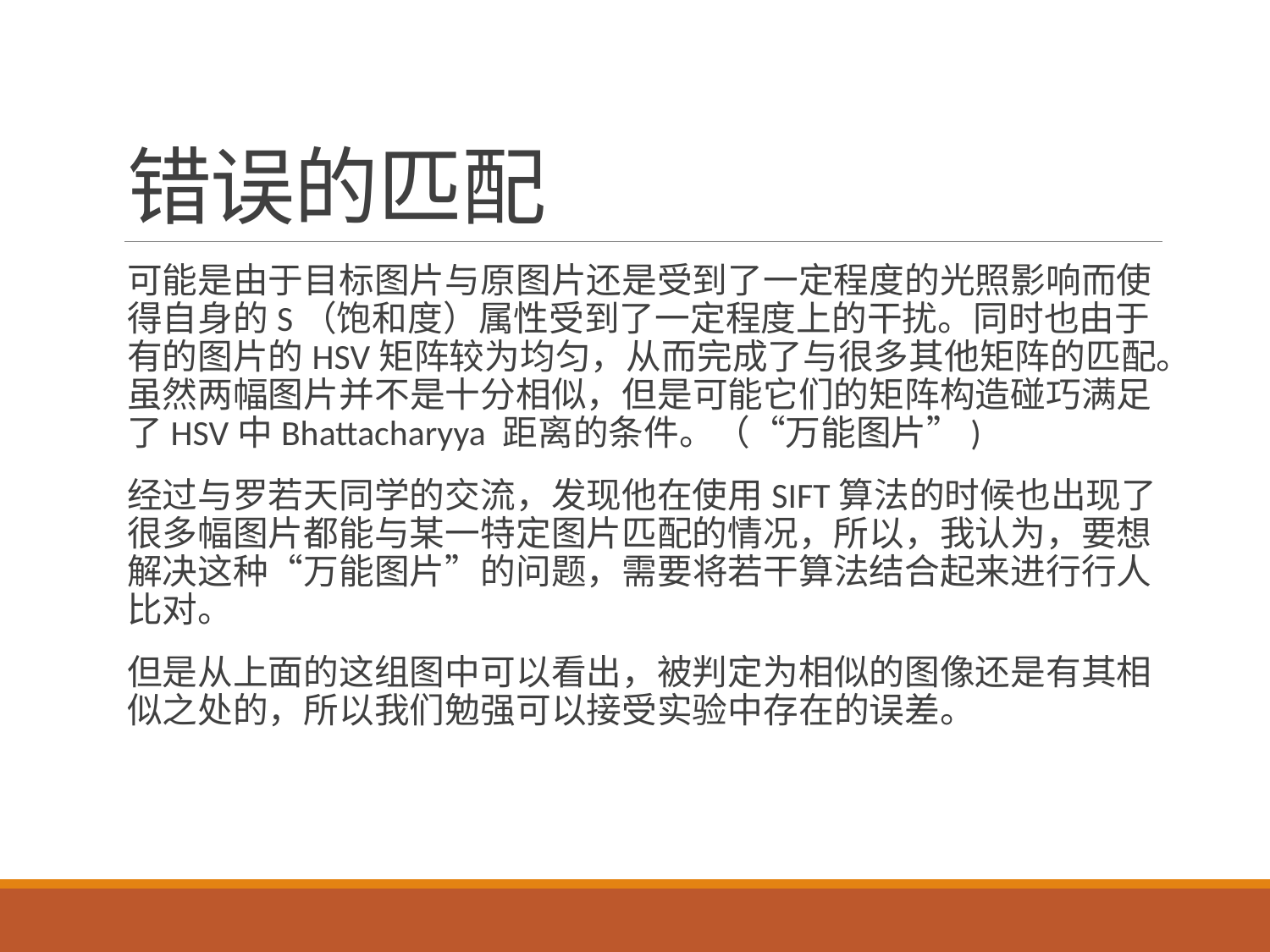

# 错误的匹配
可能是由于目标图片与原图片还是受到了一定程度的光照影响而使得自身的S（饱和度）属性受到了一定程度上的干扰。同时也由于有的图片的HSV矩阵较为均匀，从而完成了与很多其他矩阵的匹配。虽然两幅图片并不是十分相似，但是可能它们的矩阵构造碰巧满足了HSV中Bhattacharyya 距离的条件。（“万能图片”)
经过与罗若天同学的交流，发现他在使用SIFT算法的时候也出现了很多幅图片都能与某一特定图片匹配的情况，所以，我认为，要想解决这种“万能图片”的问题，需要将若干算法结合起来进行行人比对。
但是从上面的这组图中可以看出，被判定为相似的图像还是有其相似之处的，所以我们勉强可以接受实验中存在的误差。